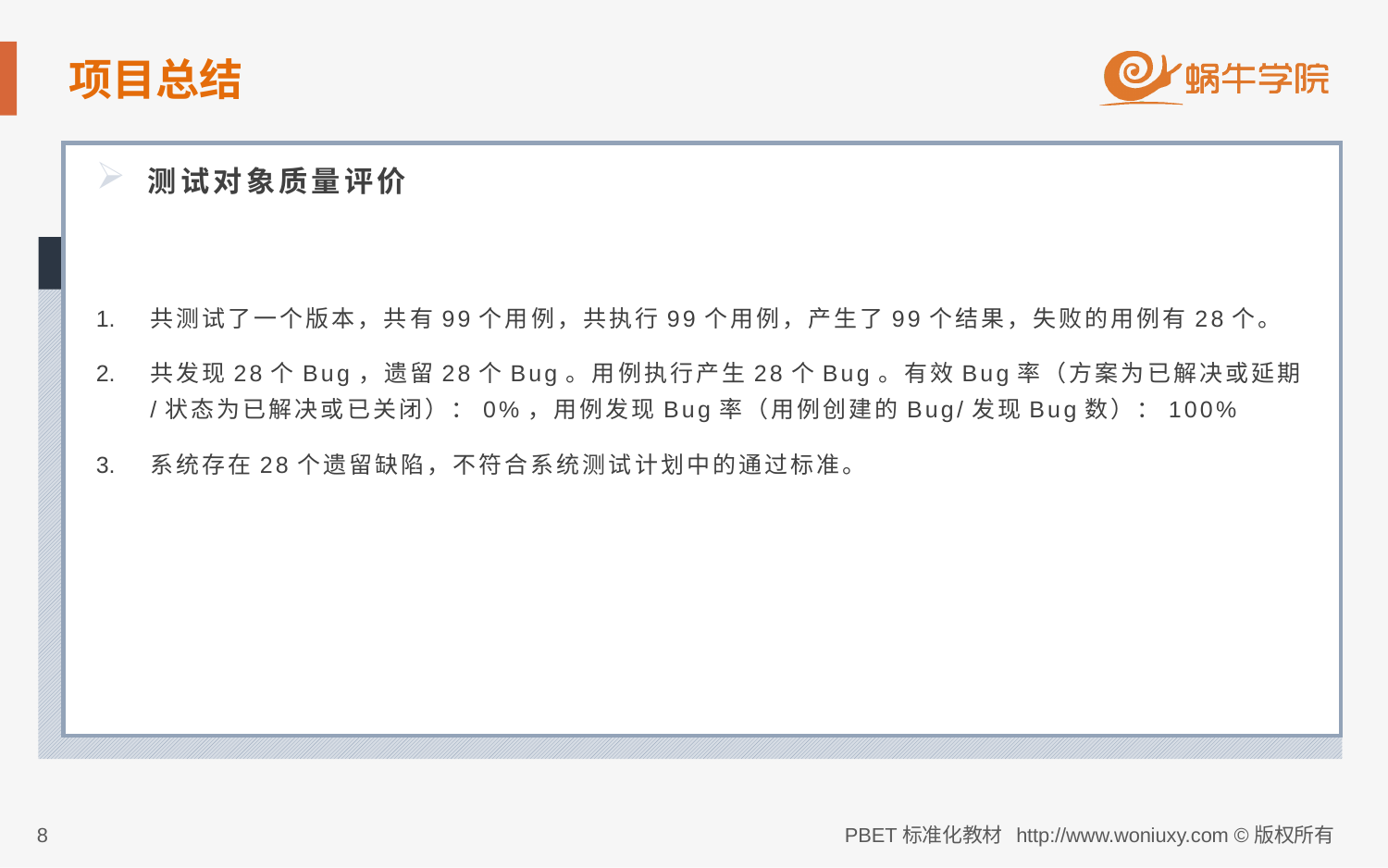

# 项目总结

测试对象质量评价
共测试了一个版本，共有99个用例，共执行99个用例，产生了99个结果，失败的用例有28个。
共发现28个Bug，遗留28个Bug。用例执行产生28个Bug。有效Bug率（方案为已解决或延期/状态为已解决或已关闭）：0%，用例发现Bug率（用例创建的Bug/发现Bug数）：100%
系统存在28个遗留缺陷，不符合系统测试计划中的通过标准。